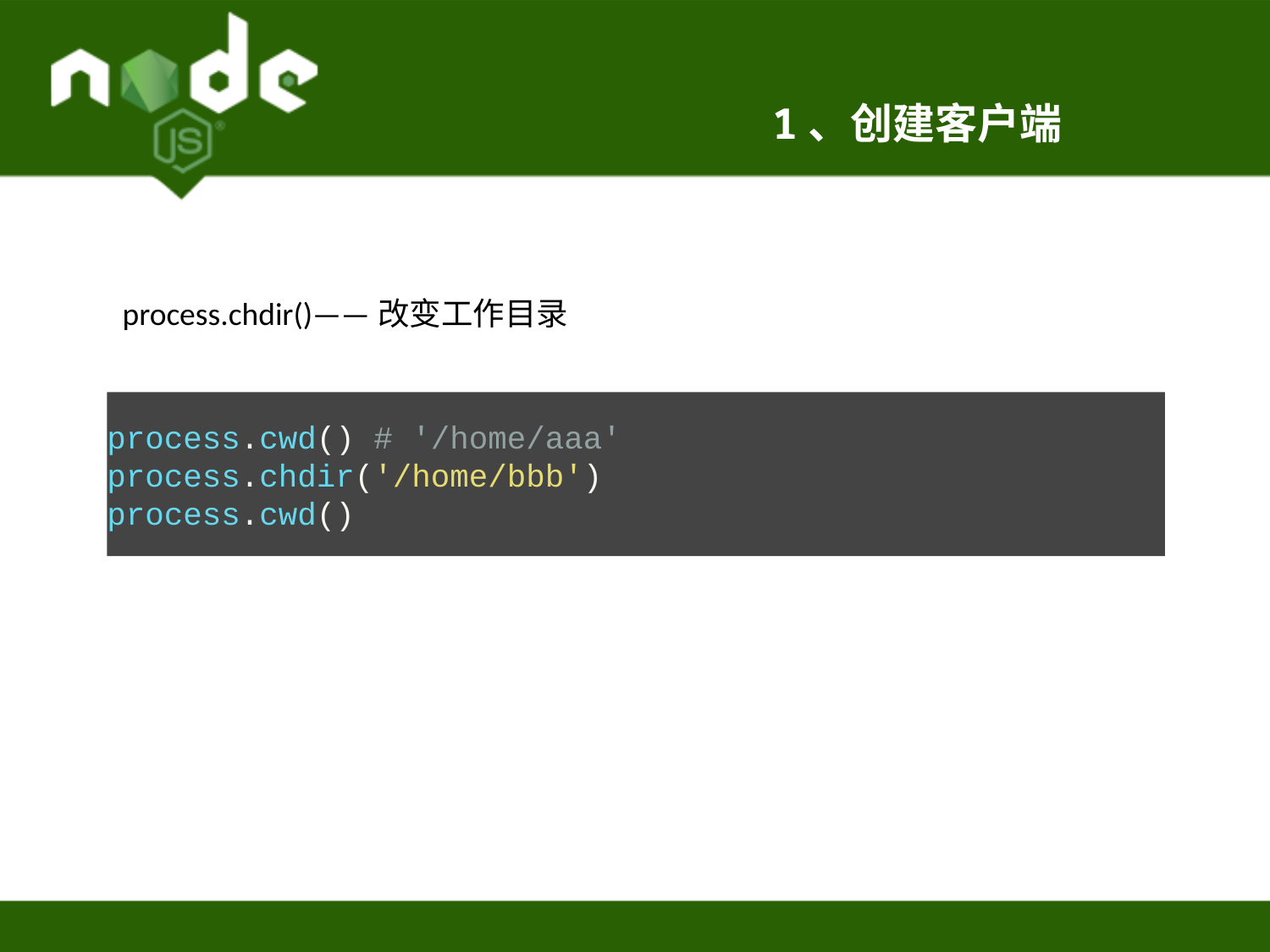

1、创建客户端
process.chdir()——改变工作目录
process.cwd() # '/home/aaa'
process.chdir('/home/bbb')
process.cwd()